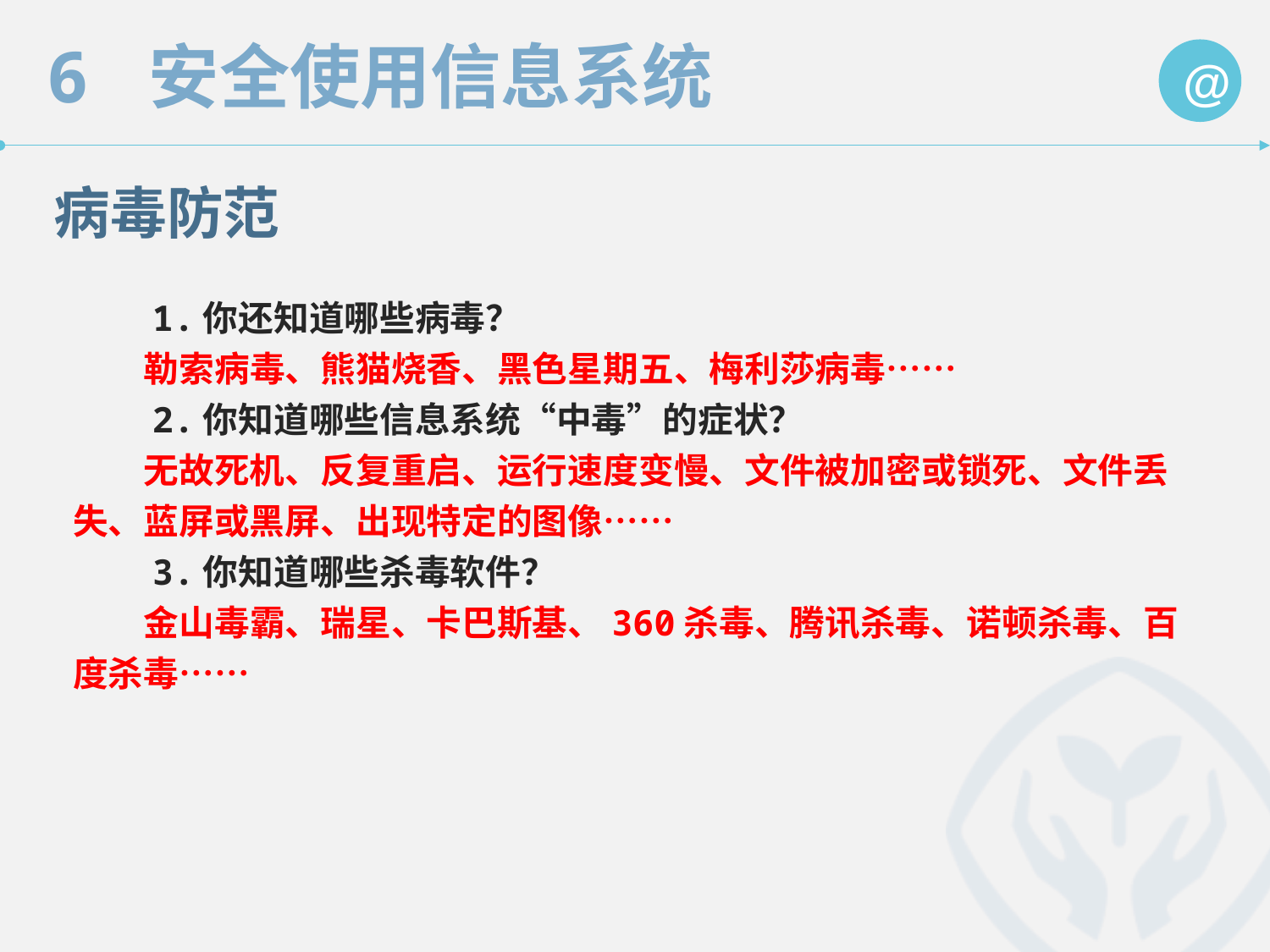

病毒防范
　　1.你还知道哪些病毒？
　　勒索病毒、熊猫烧香、黑色星期五、梅利莎病毒……
　　2.你知道哪些信息系统“中毒”的症状？
　　无故死机、反复重启、运行速度变慢、文件被加密或锁死、文件丢失、蓝屏或黑屏、出现特定的图像……
　　3.你知道哪些杀毒软件？
　　金山毒霸、瑞星、卡巴斯基、360杀毒、腾讯杀毒、诺顿杀毒、百度杀毒……